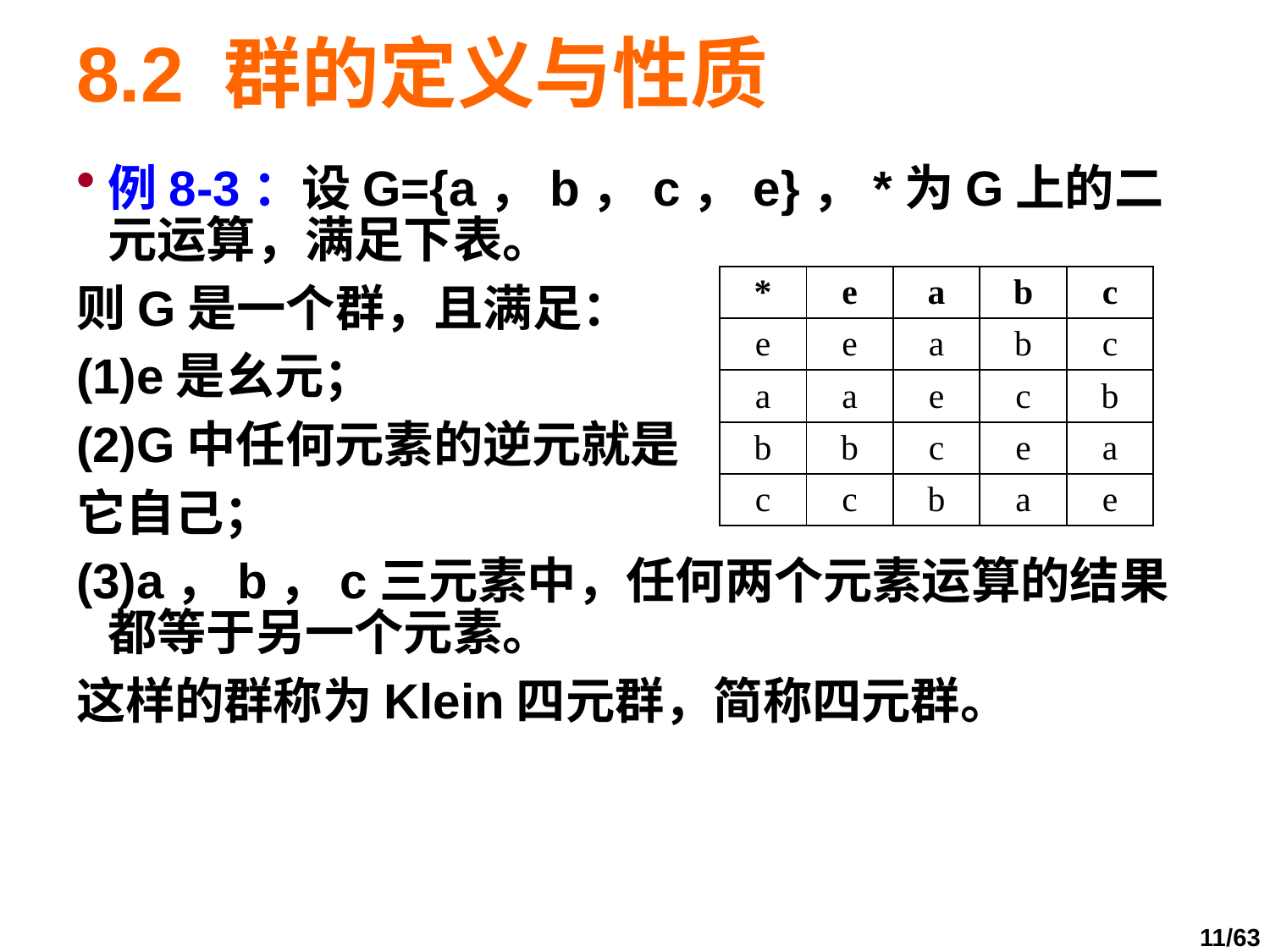

# 8.2 群的定义与性质
例8-3：设G={a，b，c，e}，*为G上的二元运算，满足下表。
则G是一个群，且满足：
(1)e是幺元；
(2)G中任何元素的逆元就是
它自己；
(3)a，b，c三元素中，任何两个元素运算的结果都等于另一个元素。
这样的群称为Klein四元群，简称四元群。
| \* | e | a | b | c |
| --- | --- | --- | --- | --- |
| e | e | a | b | c |
| a | a | e | c | b |
| b | b | c | e | a |
| c | c | b | a | e |